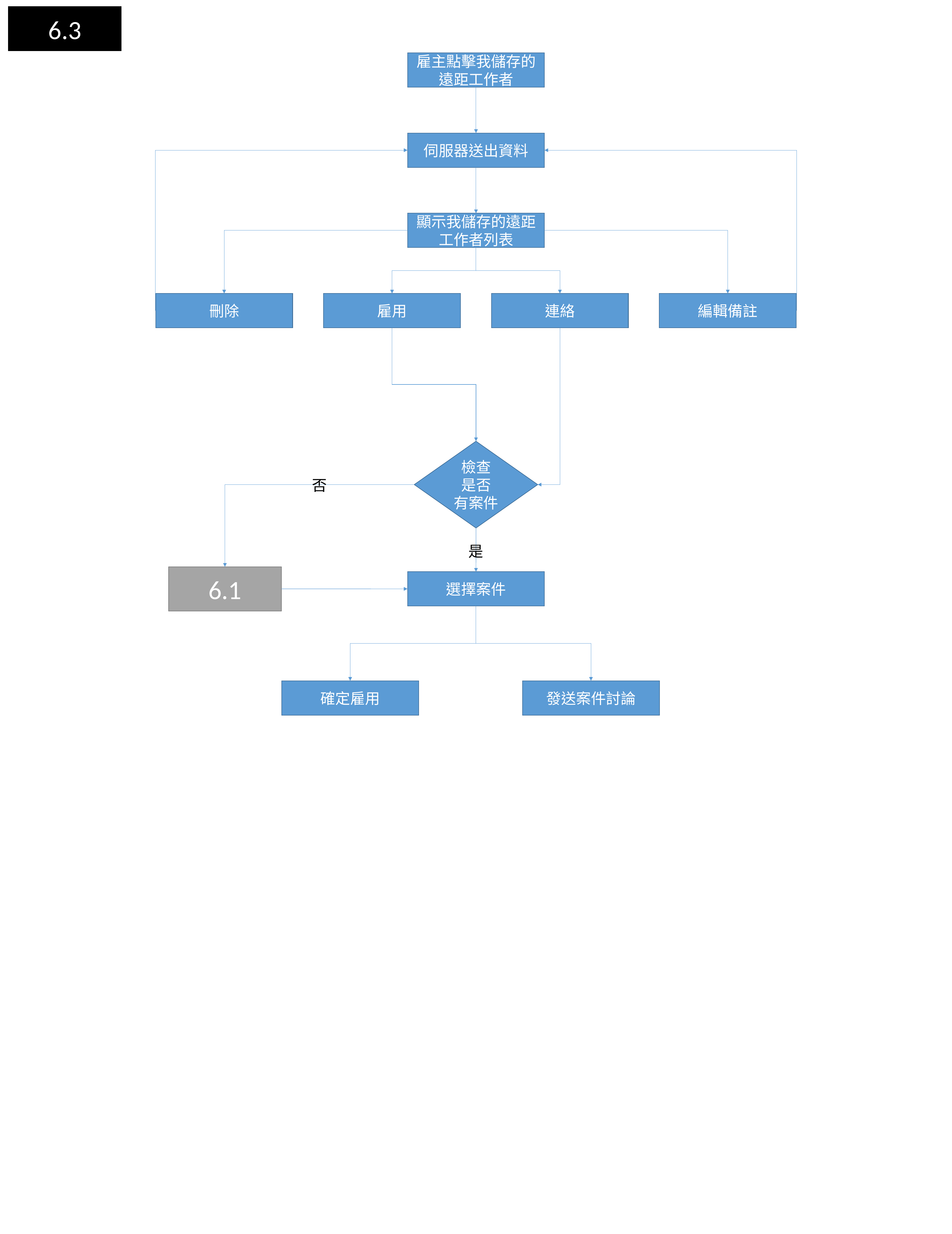

6.3
雇主點擊我儲存的遠距工作者
伺服器送出資料
顯示我儲存的遠距工作者列表
刪除
雇用
連絡
編輯備註
檢查
是否
有案件
否
是
6.1
選擇案件
確定雇用
發送案件討論